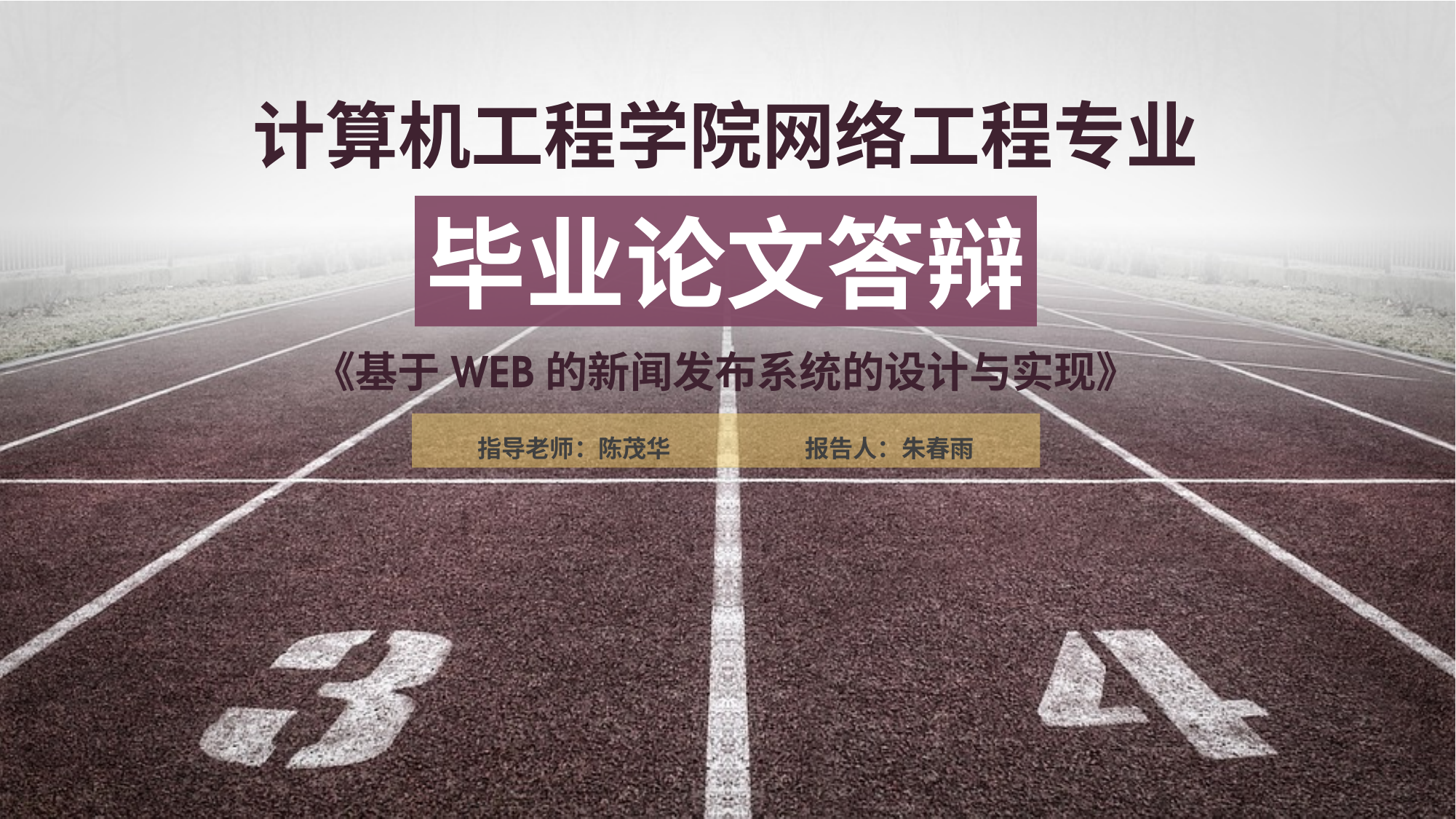

计算机工程学院网络工程专业
毕业论文答辩
《基于WEB的新闻发布系统的设计与实现》
指导老师：陈茂华		报告人：朱春雨